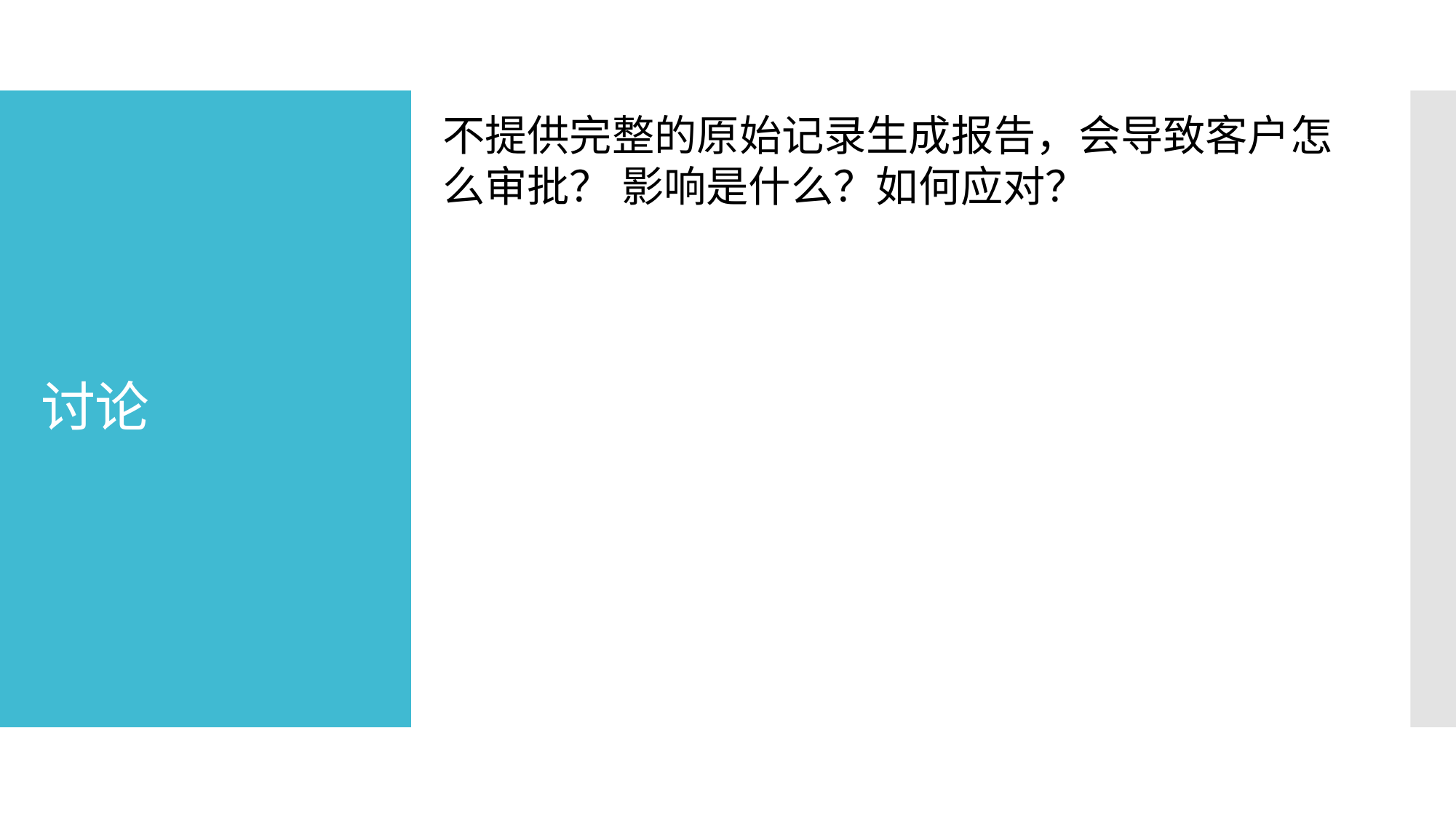

不提供完整的原始记录生成报告，会导致客户怎么审批？ 影响是什么？如何应对？
# 讨论